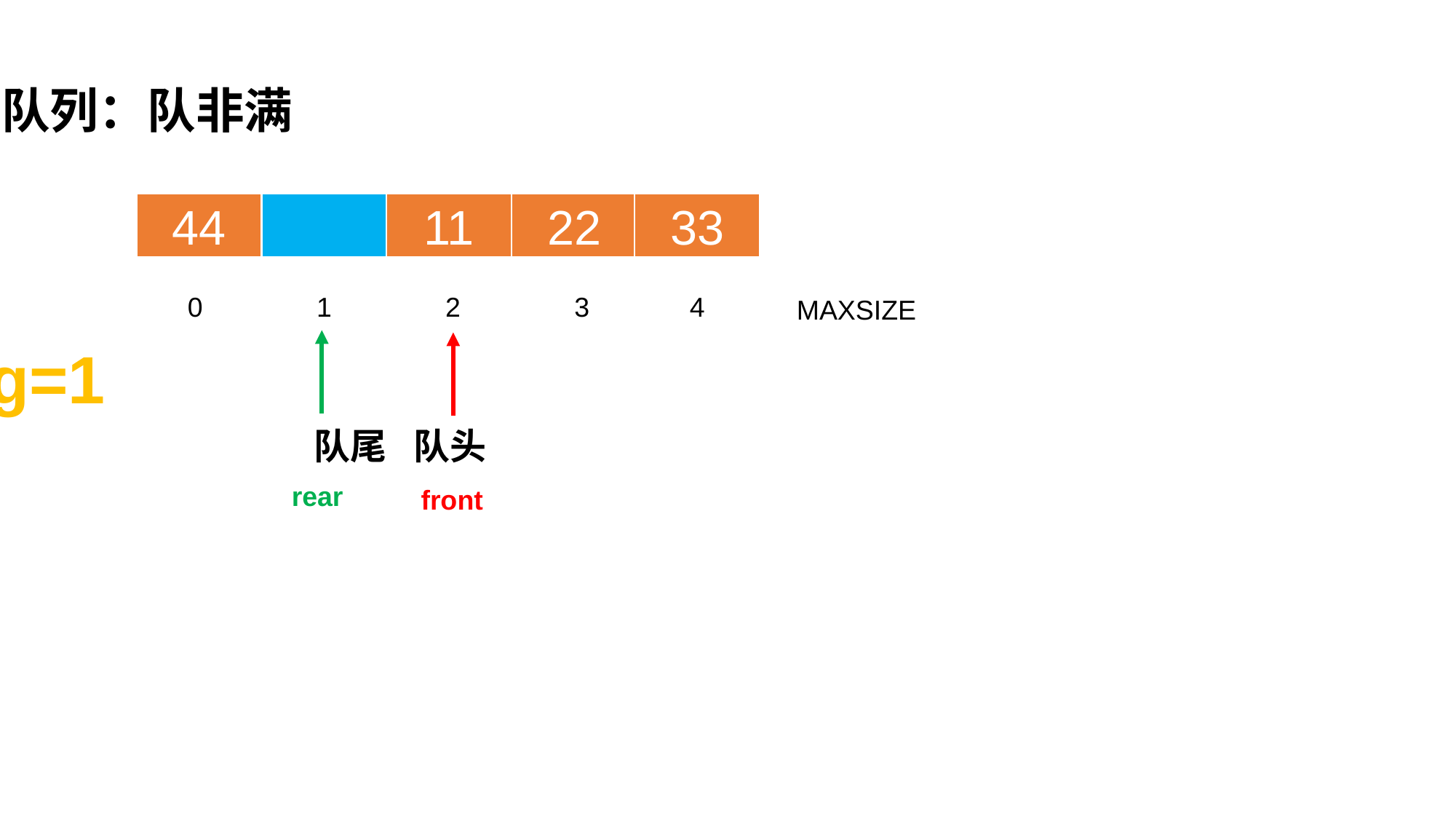

循环队列：队非满
44

11
22
33
0
1
2
3
4
MAXSIZE
tag=1
队头
队尾
rear
front